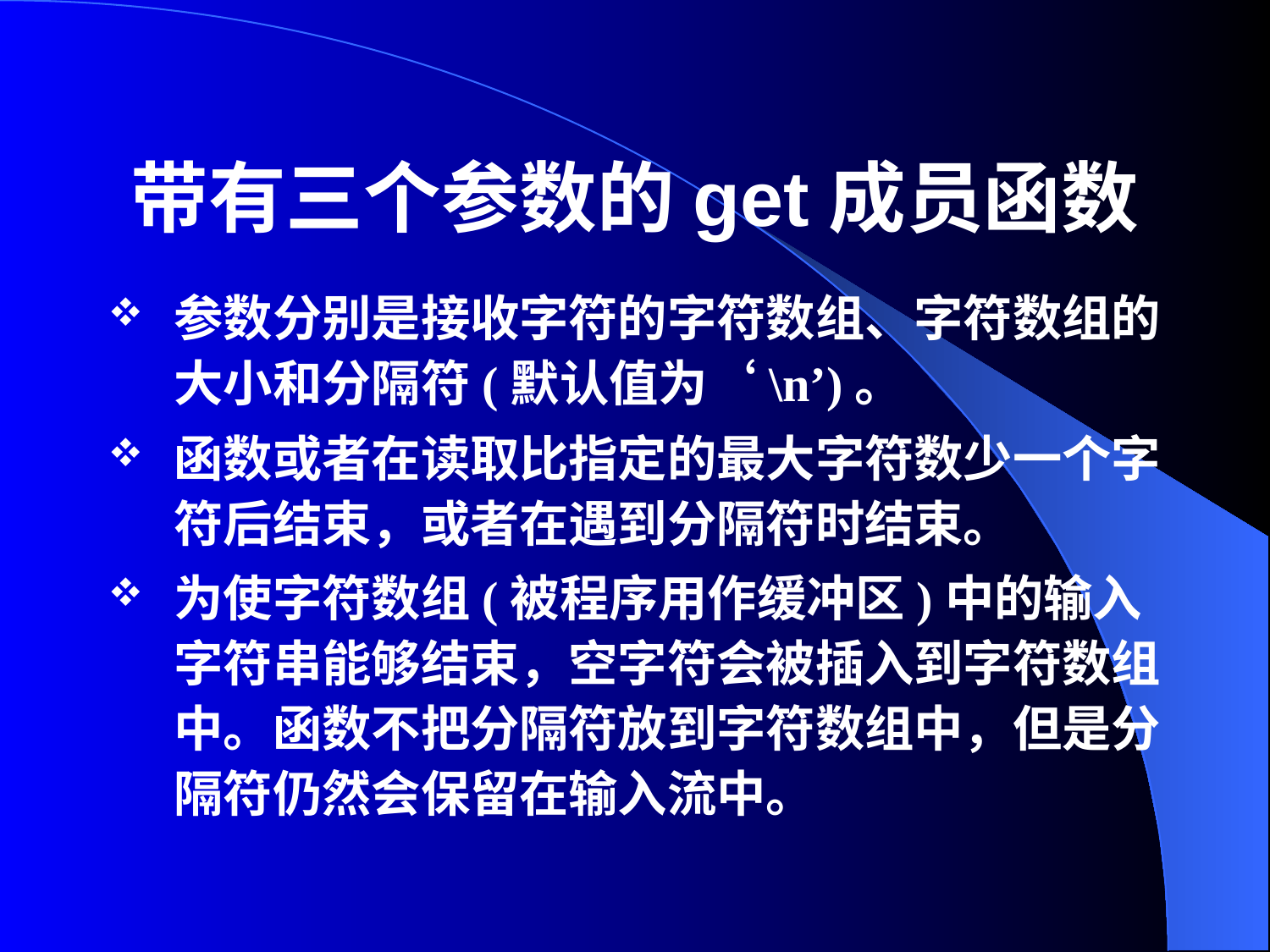

# 带有三个参数的get成员函数
参数分别是接收字符的字符数组、字符数组的大小和分隔符(默认值为‘\n’)。
函数或者在读取比指定的最大字符数少一个字符后结束，或者在遇到分隔符时结束。
为使字符数组(被程序用作缓冲区)中的输入字符串能够结束，空字符会被插入到字符数组中。函数不把分隔符放到字符数组中，但是分隔符仍然会保留在输入流中。